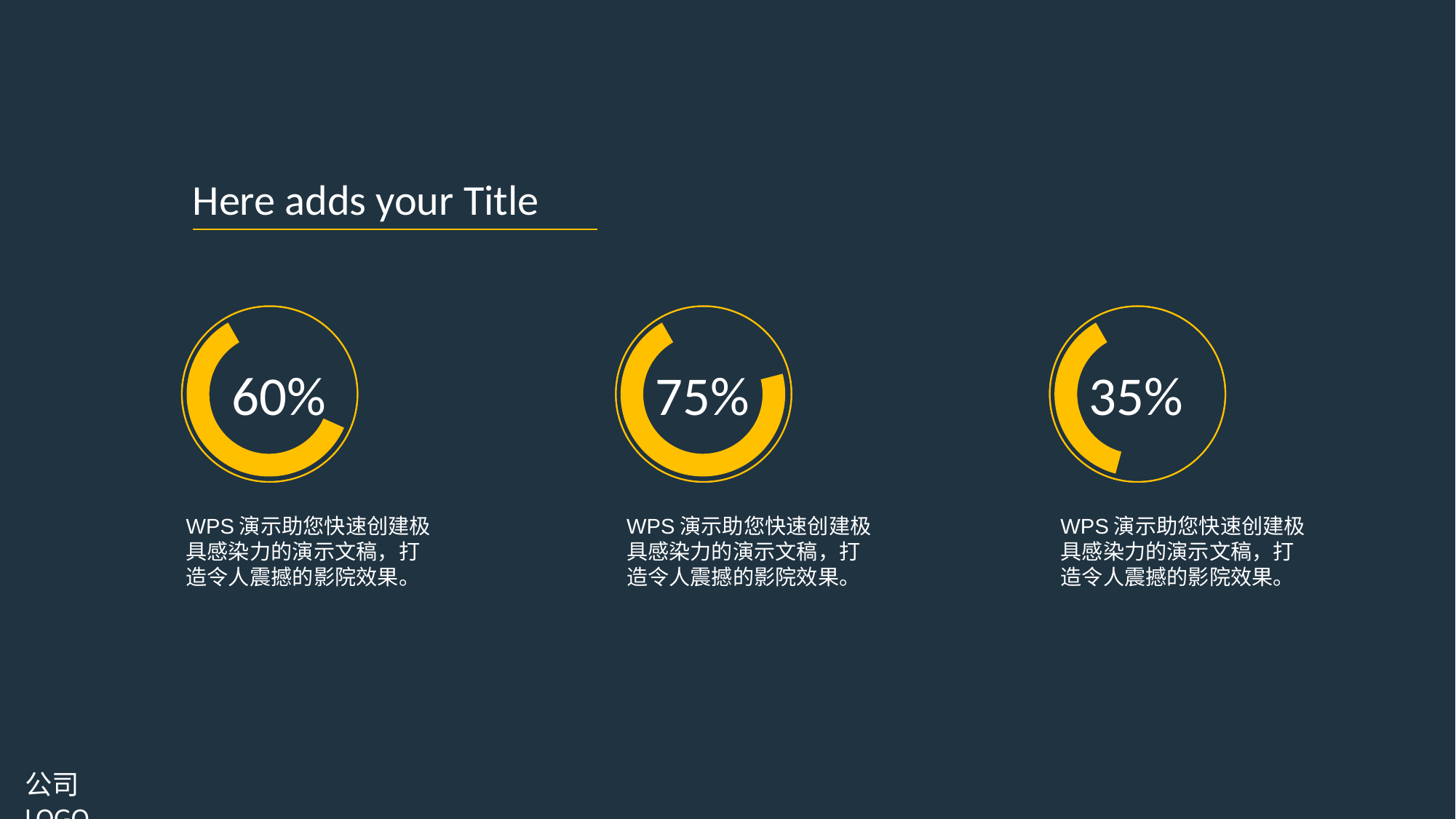

Here adds your Title

60%
75%
35%
WPS演示助您快速创建极具感染力的演示文稿，打造令人震撼的影院效果。
WPS演示助您快速创建极具感染力的演示文稿，打造令人震撼的影院效果。
WPS演示助您快速创建极具感染力的演示文稿，打造令人震撼的影院效果。

公司LOGO